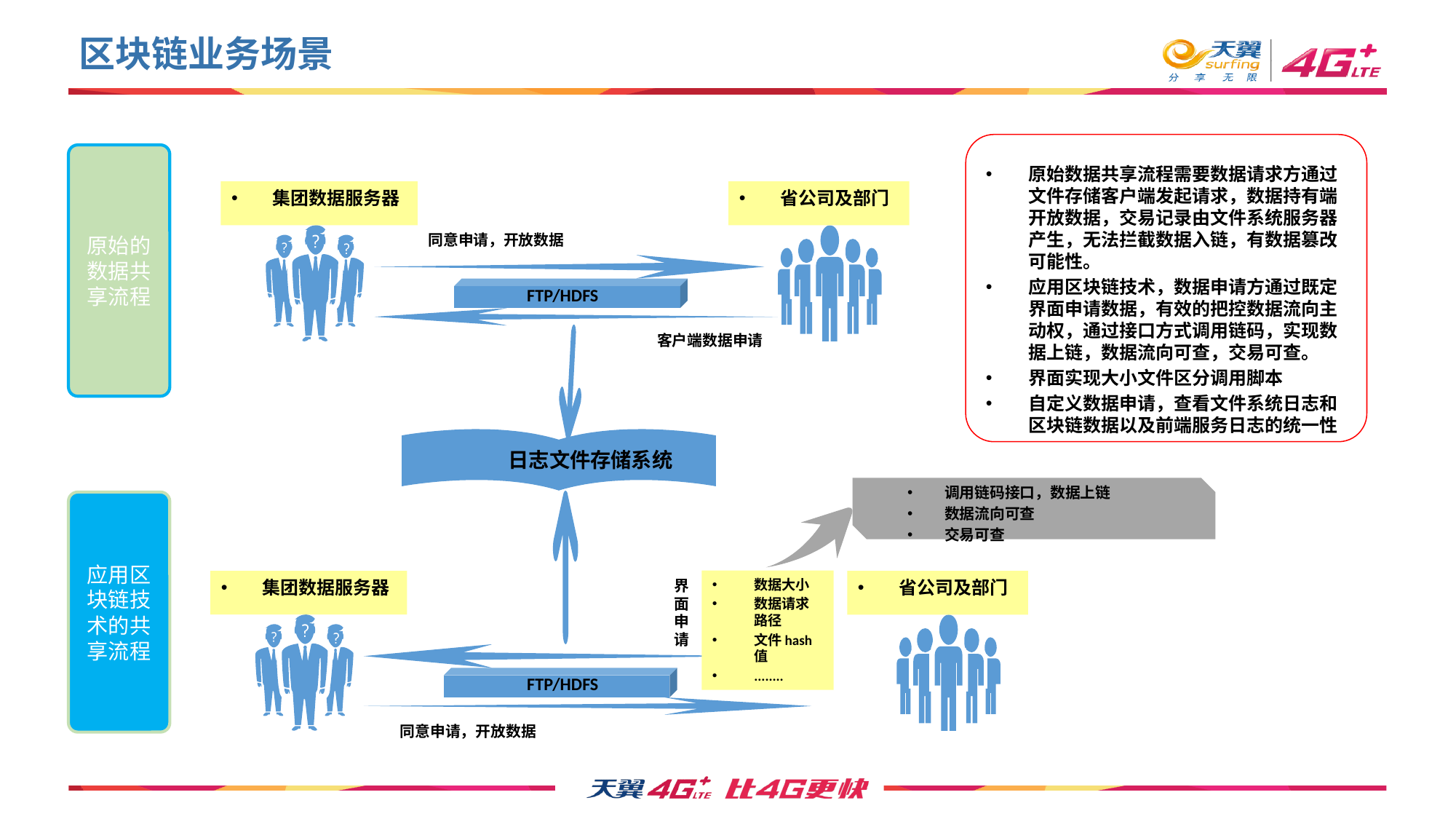

区块链业务场景

原始的数据共享流程
原始数据共享流程需要数据请求方通过文件存储客户端发起请求，数据持有端开放数据，交易记录由文件系统服务器产生，无法拦截数据入链，有数据篡改可能性。
应用区块链技术，数据申请方通过既定界面申请数据，有效的把控数据流向主动权，通过接口方式调用链码，实现数据上链，数据流向可查，交易可查。
界面实现大小文件区分调用脚本
自定义数据申请，查看文件系统日志和区块链数据以及前端服务日志的统一性

集团数据服务器
省公司及部门

同意申请，开放数据

FTP/HDFS

客户端数据申请

日志文件存储系统

调用链码接口，数据上链
数据流向可查
交易可查
应用区块链技术的共享流程

数据大小
数据请求路径
文件hash值
........
集团数据服务器
界面申请
省公司及部门

FTP/HDFS

同意申请，开放数据